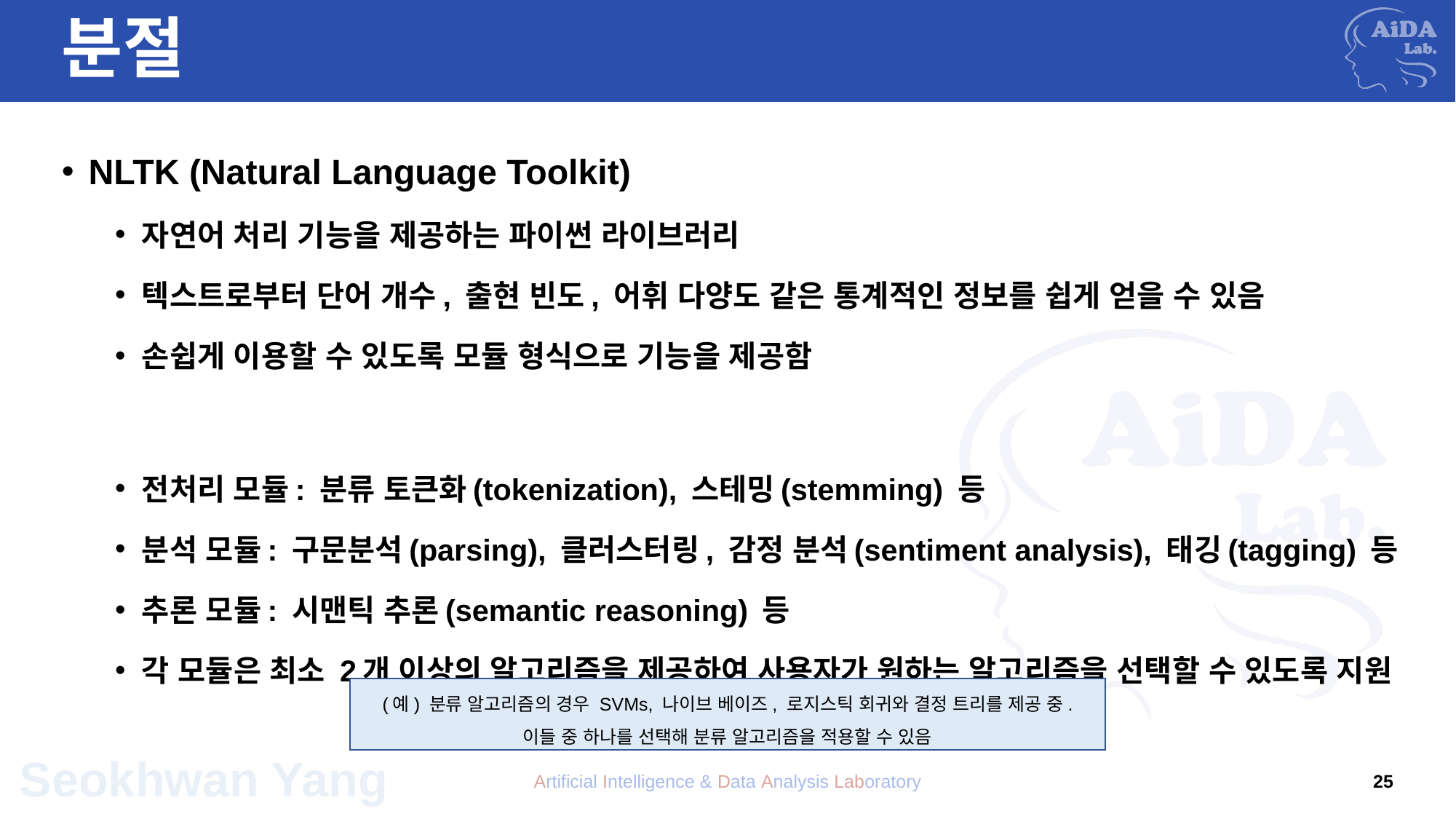

# 분절
NLTK (Natural Language Toolkit)
자연어 처리 기능을 제공하는 파이썬 라이브러리
텍스트로부터 단어 개수, 출현 빈도, 어휘 다양도 같은 통계적인 정보를 쉽게 얻을 수 있음
손쉽게 이용할 수 있도록 모듈 형식으로 기능을 제공함

전처리 모듈: 분류 토큰화(tokenization), 스테밍(stemming) 등
분석 모듈: 구문분석(parsing), 클러스터링, 감정 분석(sentiment analysis), 태깅(tagging) 등
추론 모듈: 시맨틱 추론(semantic reasoning) 등
각 모듈은 최소 2개 이상의 알고리즘을 제공하여 사용자가 원하는 알고리즘을 선택할 수 있도록 지원
(예) 분류 알고리즘의 경우 SVMs, 나이브 베이즈, 로지스틱 회귀와 결정 트리를 제공 중.
이들 중 하나를 선택해 분류 알고리즘을 적용할 수 있음
Artificial Intelligence & Data Analysis Laboratory
25